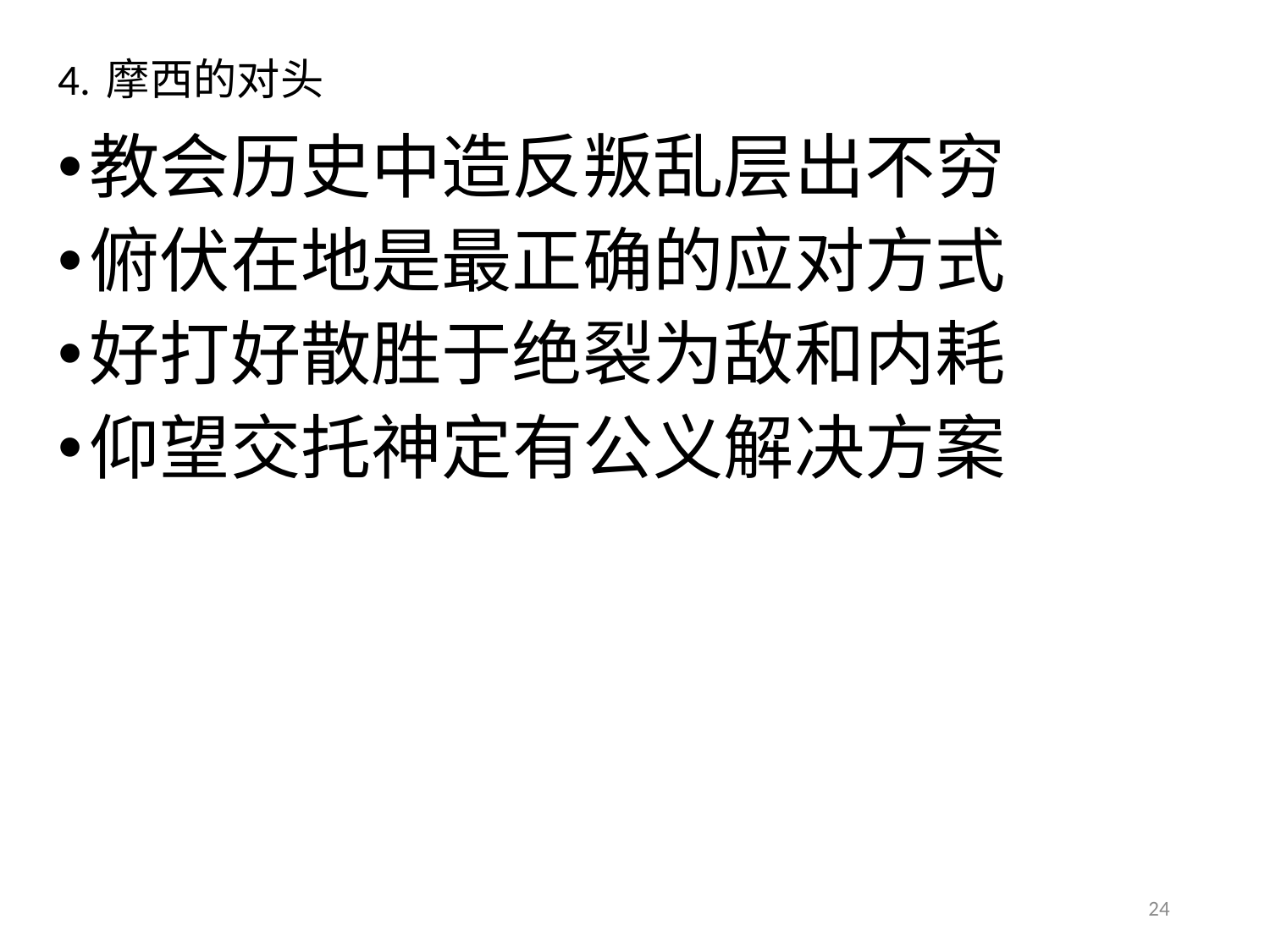

# 4. 摩西的对头
教会历史中造反叛乱层出不穷
俯伏在地是最正确的应对方式
好打好散胜于绝裂为敌和内耗
仰望交托神定有公义解决方案
24